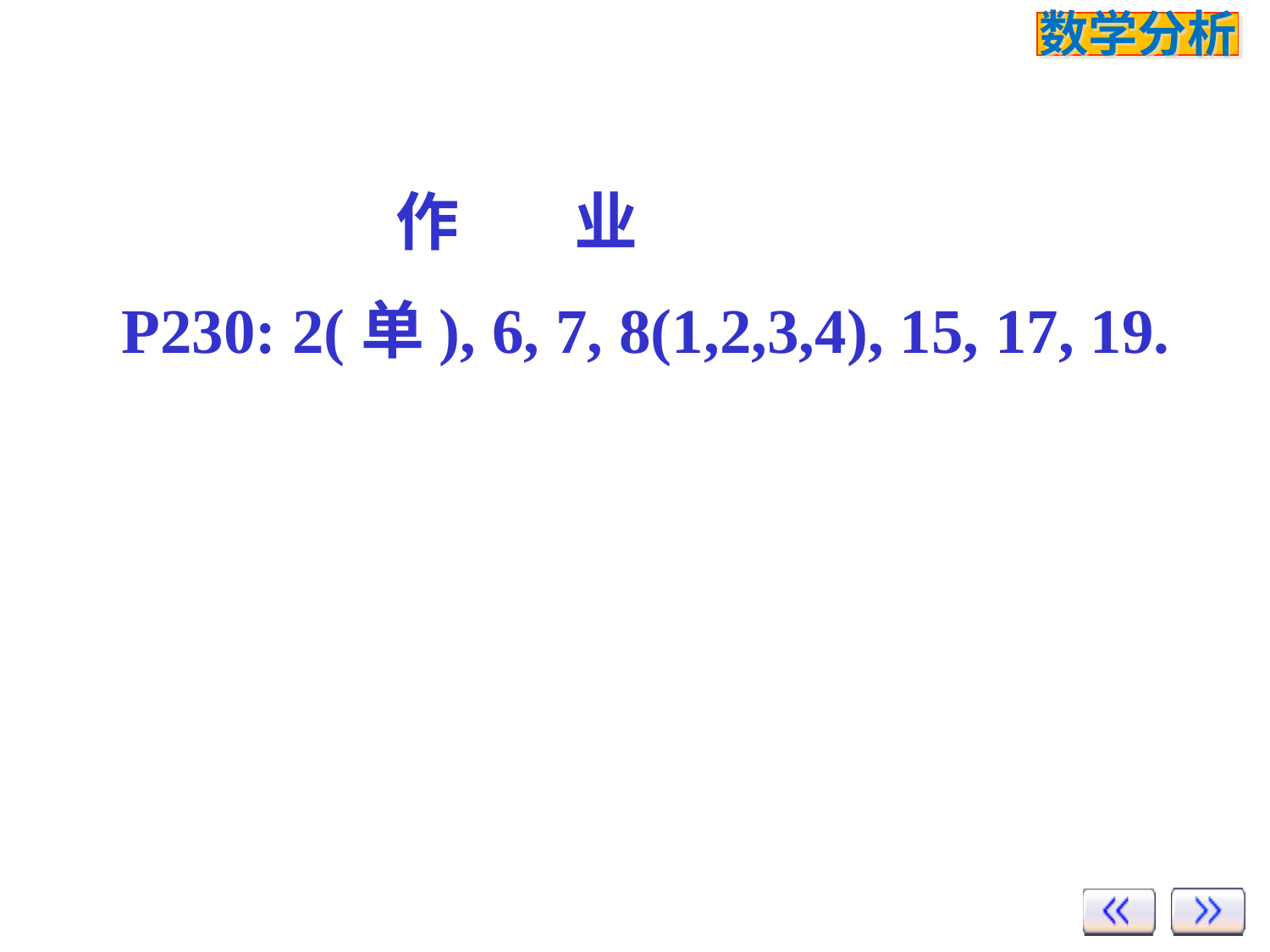

作        业
P230: 2(单), 6, 7, 8(1,2,3,4), 15, 17, 19.